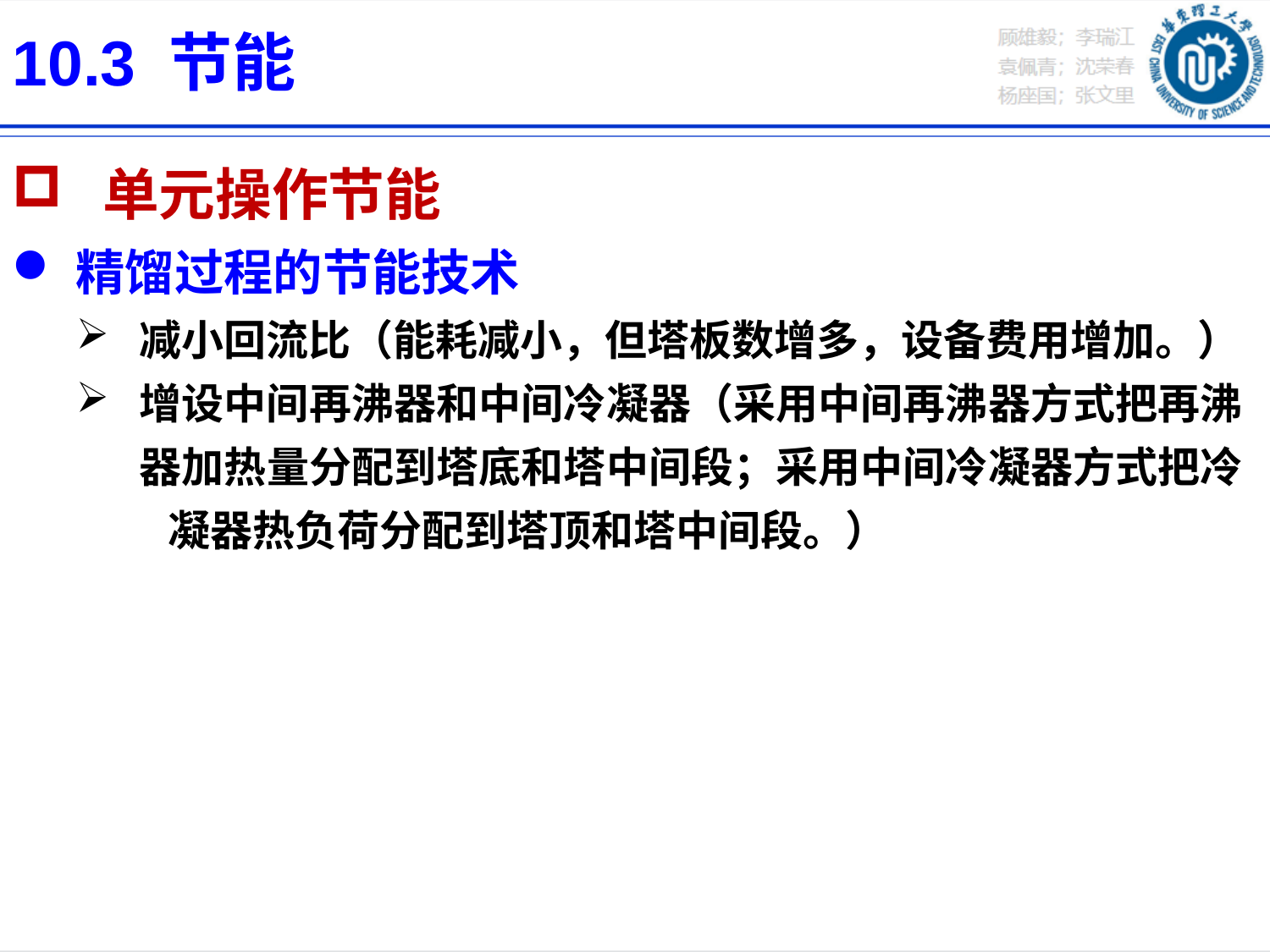

10.3 节能
10.3 节能
 单元操作节能
精馏过程的节能技术
减小回流比（能耗减小，但塔板数增多，设备费用增加。）
增设中间再沸器和中间冷凝器（采用中间再沸器方式把再沸器加热量分配到塔底和塔中间段；采用中间冷凝器方式把冷    凝器热负荷分配到塔顶和塔中间段。）